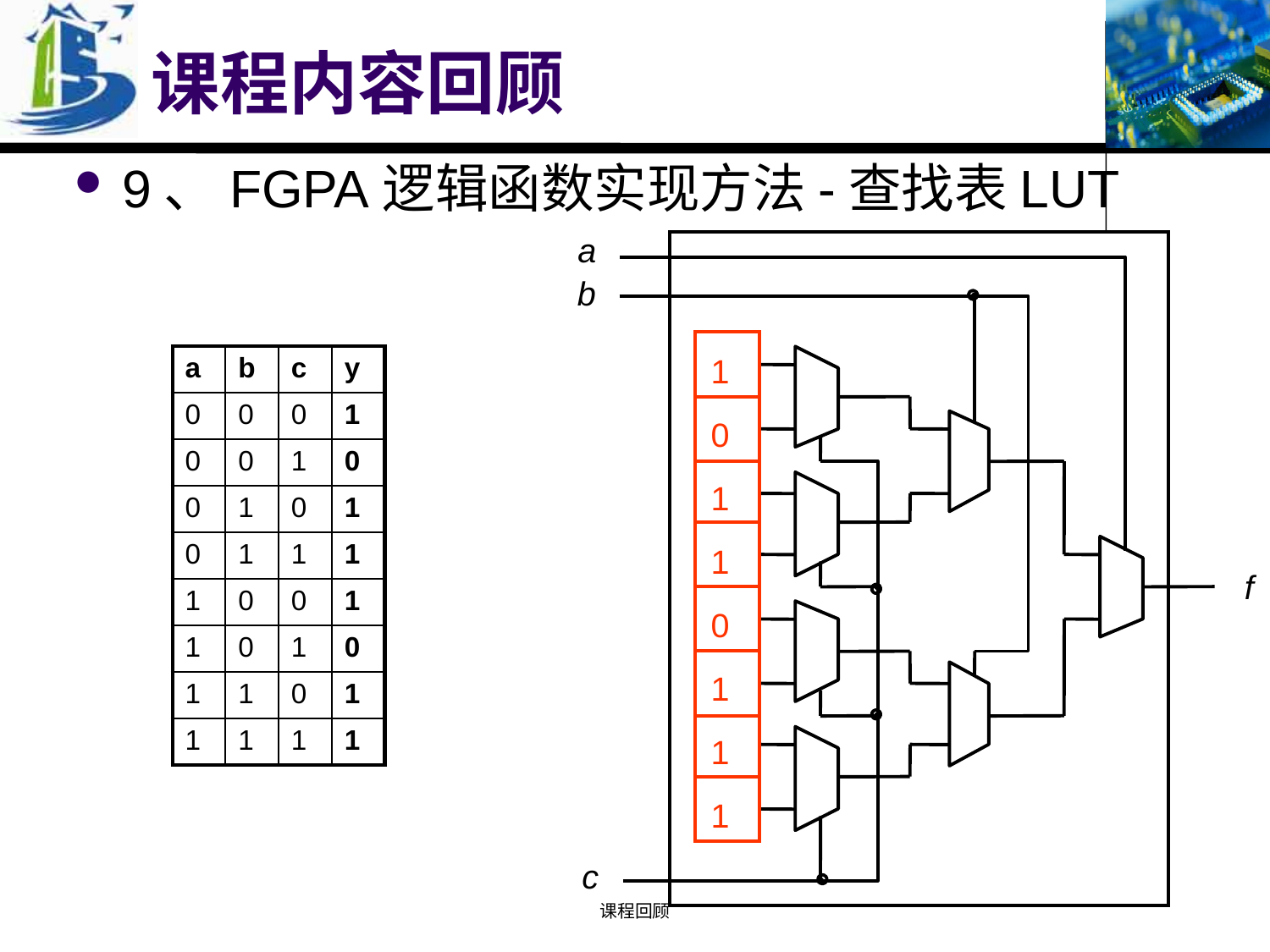

# 课程内容回顾
9、FGPA逻辑函数实现方法-查找表LUT
a

b

1

0

1

1

f

0

1

1

1

c

| a | b | c | y |
| --- | --- | --- | --- |
| 0 | 0 | 0 | 1 |
| 0 | 0 | 1 | 0 |
| 0 | 1 | 0 | 1 |
| 0 | 1 | 1 | 1 |
| 1 | 0 | 0 | 1 |
| 1 | 0 | 1 | 0 |
| 1 | 1 | 0 | 1 |
| 1 | 1 | 1 | 1 |

课程回顾
16